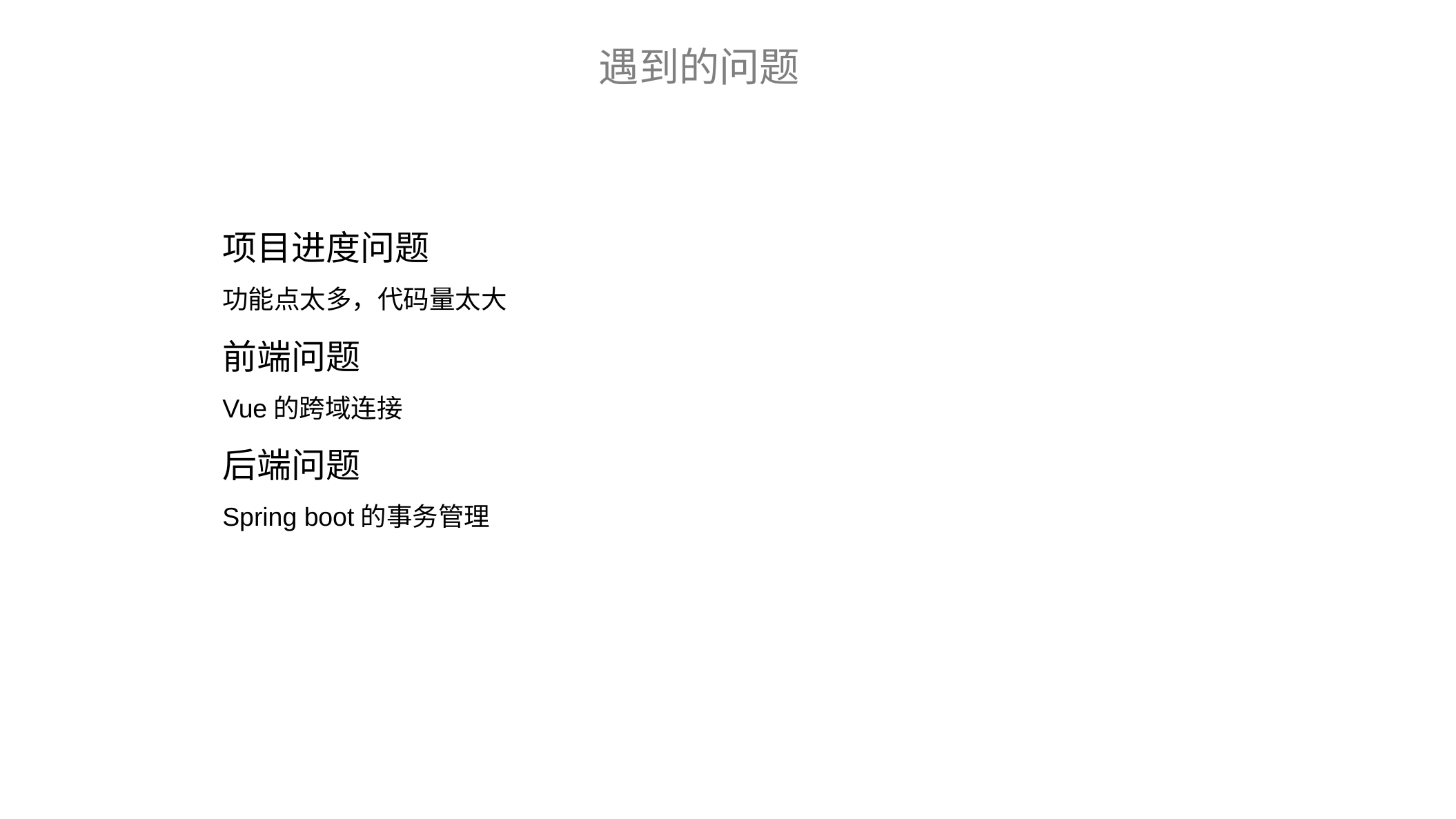

遇到的问题
项目进度问题
功能点太多，代码量太大
前端问题
Vue的跨域连接
后端问题
Spring boot的事务管理